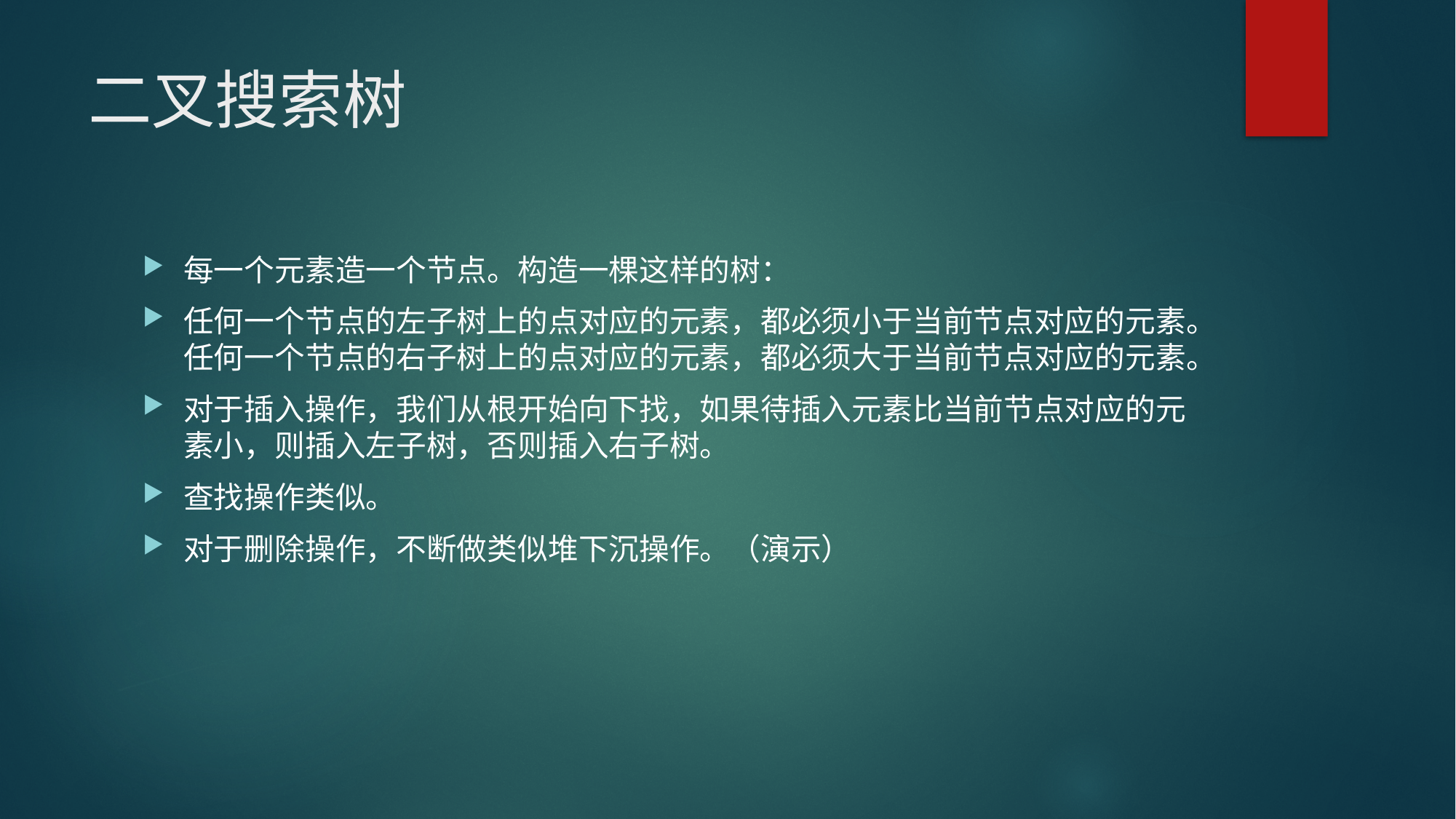

# 二叉搜索树
每一个元素造一个节点。构造一棵这样的树：
任何一个节点的左子树上的点对应的元素，都必须小于当前节点对应的元素。任何一个节点的右子树上的点对应的元素，都必须大于当前节点对应的元素。
对于插入操作，我们从根开始向下找，如果待插入元素比当前节点对应的元素小，则插入左子树，否则插入右子树。
查找操作类似。
对于删除操作，不断做类似堆下沉操作。（演示）